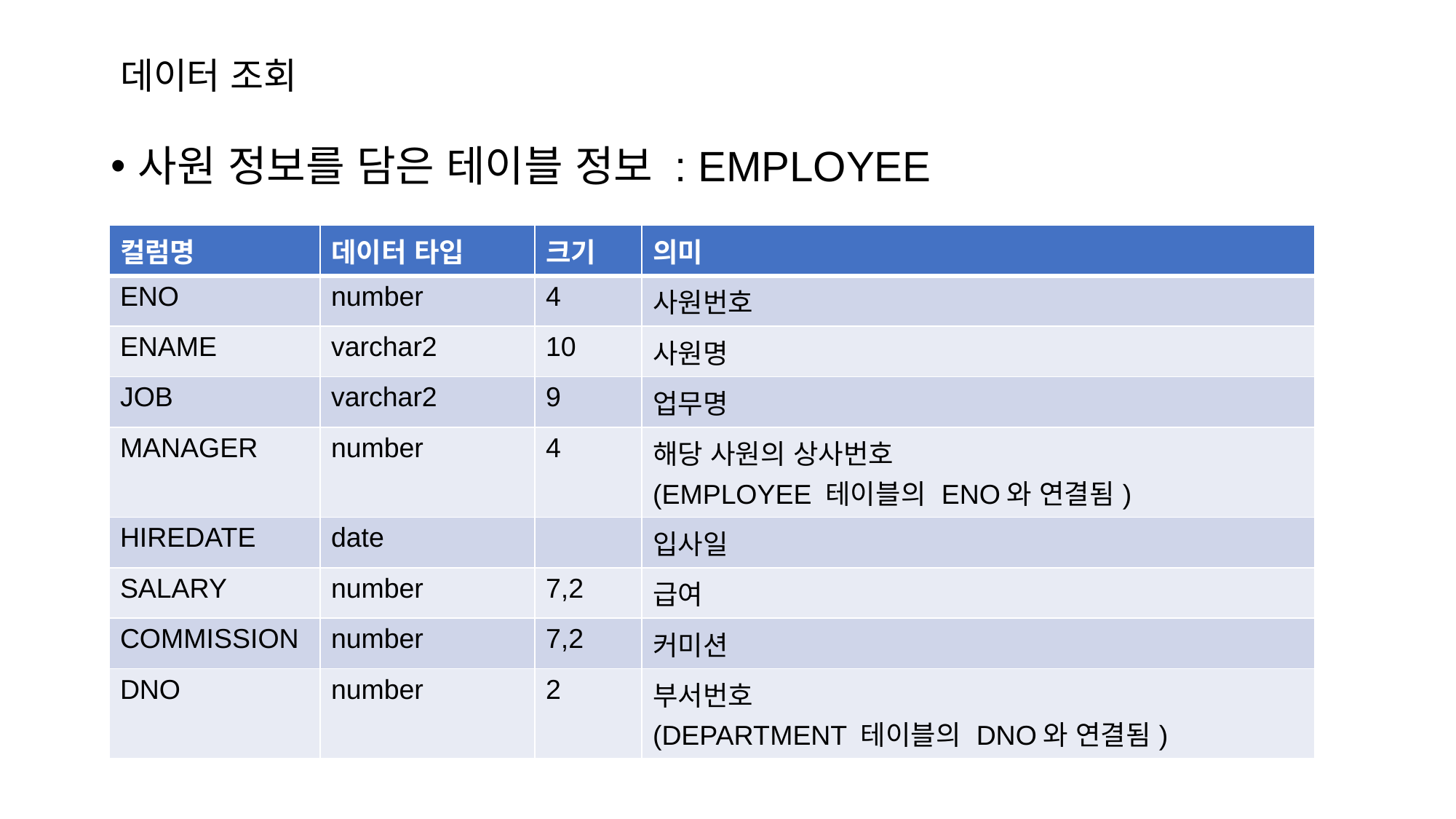

# 데이터 조회
사원 정보를 담은 테이블 정보 : EMPLOYEE

| 컬럼명 | 데이터 타입 | 크기 | 의미 |
| --- | --- | --- | --- |
| ENO | number | 4 | 사원번호 |
| ENAME | varchar2 | 10 | 사원명 |
| JOB | varchar2 | 9 | 업무명 |
| MANAGER | number | 4 | 해당 사원의 상사번호 (EMPLOYEE 테이블의 ENO와 연결됨) |
| HIREDATE | date |  | 입사일 |
| SALARY | number | 7,2 | 급여 |
| COMMISSION | number | 7,2 | 커미션 |
| DNO | number | 2 | 부서번호 (DEPARTMENT 테이블의 DNO와 연결됨) |